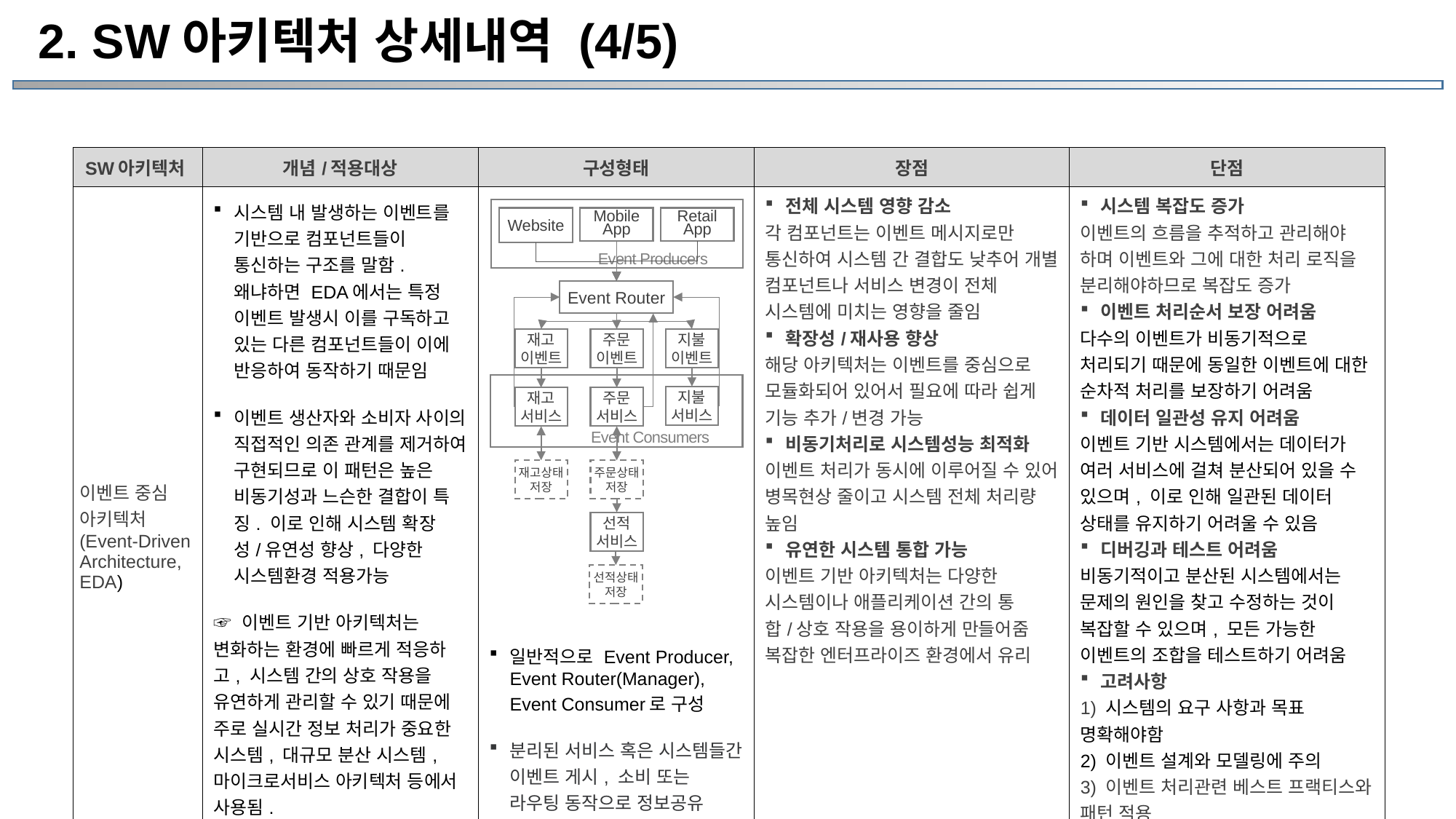

2. SW아키텍처 상세내역 (4/5)
| SW아키텍처 | 개념/적용대상 | 구성형태 | 장점 | 단점 |
| --- | --- | --- | --- | --- |
| 이벤트 중심 아키텍처 (Event-Driven Architecture, EDA) | 시스템 내 발생하는 이벤트를 기반으로 컴포넌트들이 통신하는 구조를 말함. 왜냐하면 EDA에서는 특정 이벤트 발생시 이를 구독하고 있는 다른 컴포넌트들이 이에 반응하여 동작하기 때문임 이벤트 생산자와 소비자 사이의 직접적인 의존 관계를 제거하여 구현되므로 이 패턴은 높은 비동기성과 느슨한 결합이 특징. 이로 인해 시스템 확장성/유연성 향상, 다양한 시스템환경 적용가능 ☞ 이벤트 기반 아키텍처는 변화하는 환경에 빠르게 적응하고, 시스템 간의 상호 작용을 유연하게 관리할 수 있기 때문에 주로 실시간 정보 처리가 중요한 시스템, 대규모 분산 시스템, 마이크로서비스 아키텍처 등에서 사용됨. 예) 이동 중인 대량의 데이터를 처리하는 IoT 솔루션 | 일반적으로 Event Producer, Event Router(Manager), Event Consumer로 구성 분리된 서비스 혹은 시스템들간 이벤트 게시, 소비 또는 라우팅 동작으로 정보공유 | 전체 시스템 영향 감소 각 컴포넌트는 이벤트 메시지로만 통신하여 시스템 간 결합도 낮추어 개별 컴포넌트나 서비스 변경이 전체 시스템에 미치는 영향을 줄임 확장성/재사용 향상 해당 아키텍처는 이벤트를 중심으로 모듈화되어 있어서 필요에 따라 쉽게 기능 추가/변경 가능 비동기처리로 시스템성능 최적화 이벤트 처리가 동시에 이루어질 수 있어 병목현상 줄이고 시스템 전체 처리량 높임 유연한 시스템 통합 가능 이벤트 기반 아키텍처는 다양한 시스템이나 애플리케이션 간의 통합/상호 작용을 용이하게 만들어줌 복잡한 엔터프라이즈 환경에서 유리 | 시스템 복잡도 증가 이벤트의 흐름을 추적하고 관리해야 하며 이벤트와 그에 대한 처리 로직을 분리해야하므로 복잡도 증가 이벤트 처리순서 보장 어려움 다수의 이벤트가 비동기적으로 처리되기 때문에 동일한 이벤트에 대한 순차적 처리를 보장하기 어려움 데이터 일관성 유지 어려움 이벤트 기반 시스템에서는 데이터가 여러 서비스에 걸쳐 분산되어 있을 수 있으며, 이로 인해 일관된 데이터 상태를 유지하기 어려울 수 있음 디버깅과 테스트 어려움 비동기적이고 분산된 시스템에서는 문제의 원인을 찾고 수정하는 것이 복잡할 수 있으며, 모든 가능한 이벤트의 조합을 테스트하기 어려움 고려사항 1) 시스템의 요구 사항과 목표 명확해야함 2) 이벤트 설계와 모델링에 주의 3) 이벤트 처리관련 베스트 프랙티스와 패턴 적용 4) 시스템 전체관점에서 모니터링/로깅 전략 수립 |

                        Event Producers
Website
Mobile App
Retail
App
Event Router
재고
이벤트
주문
이벤트
지불
이벤트

                       Event Consumers
지불
서비스
재고
서비스
주문
서비스
재고상태저장
주문상태저장
선적
서비스
선적상태저장